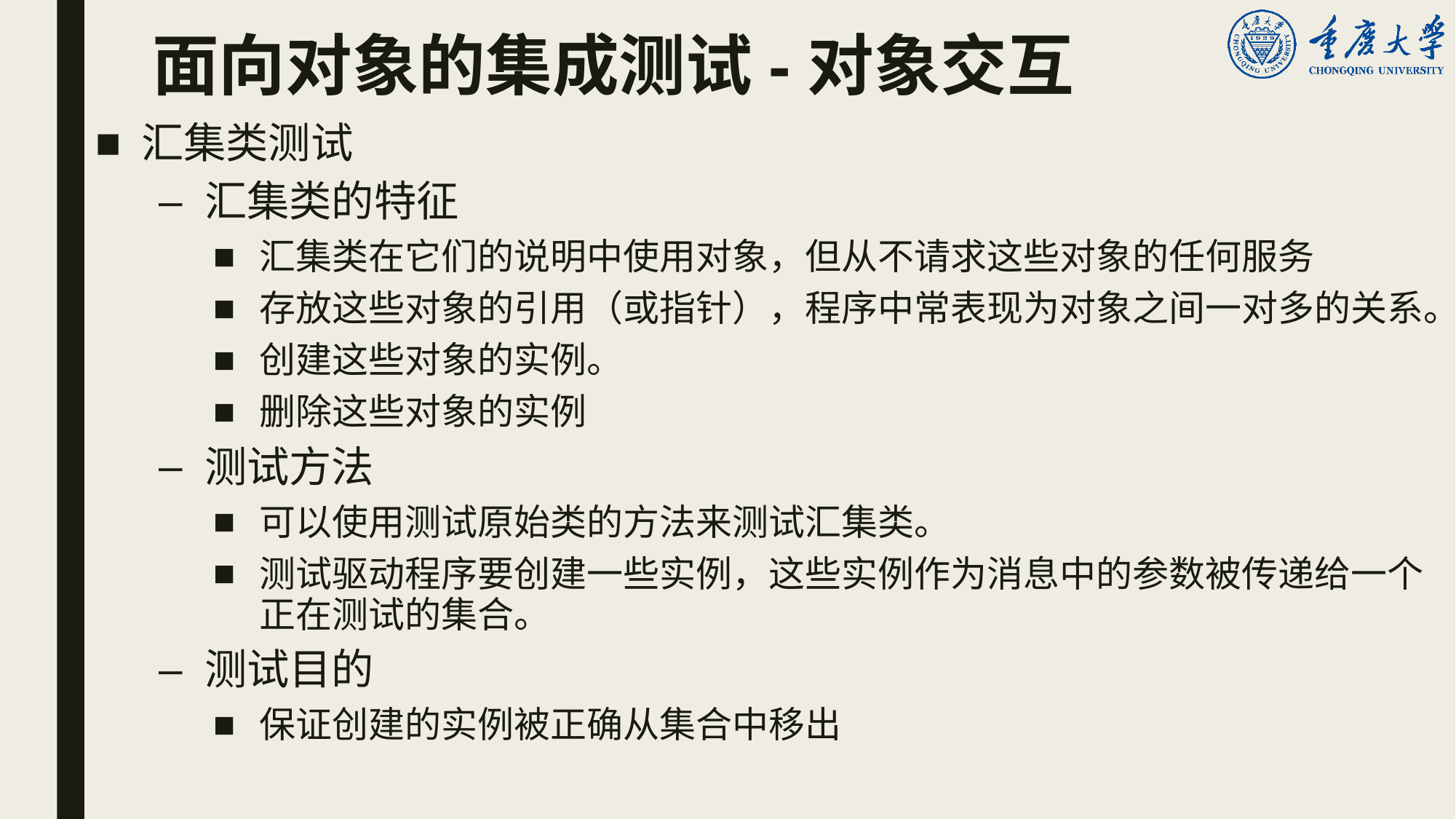

# 面向对象的集成测试-对象交互
汇集类测试
汇集类的特征
汇集类在它们的说明中使用对象，但从不请求这些对象的任何服务
存放这些对象的引用（或指针），程序中常表现为对象之间一对多的关系。
创建这些对象的实例。
删除这些对象的实例
测试方法
可以使用测试原始类的方法来测试汇集类。
测试驱动程序要创建一些实例，这些实例作为消息中的参数被传递给一个正在测试的集合。
测试目的
保证创建的实例被正确从集合中移出